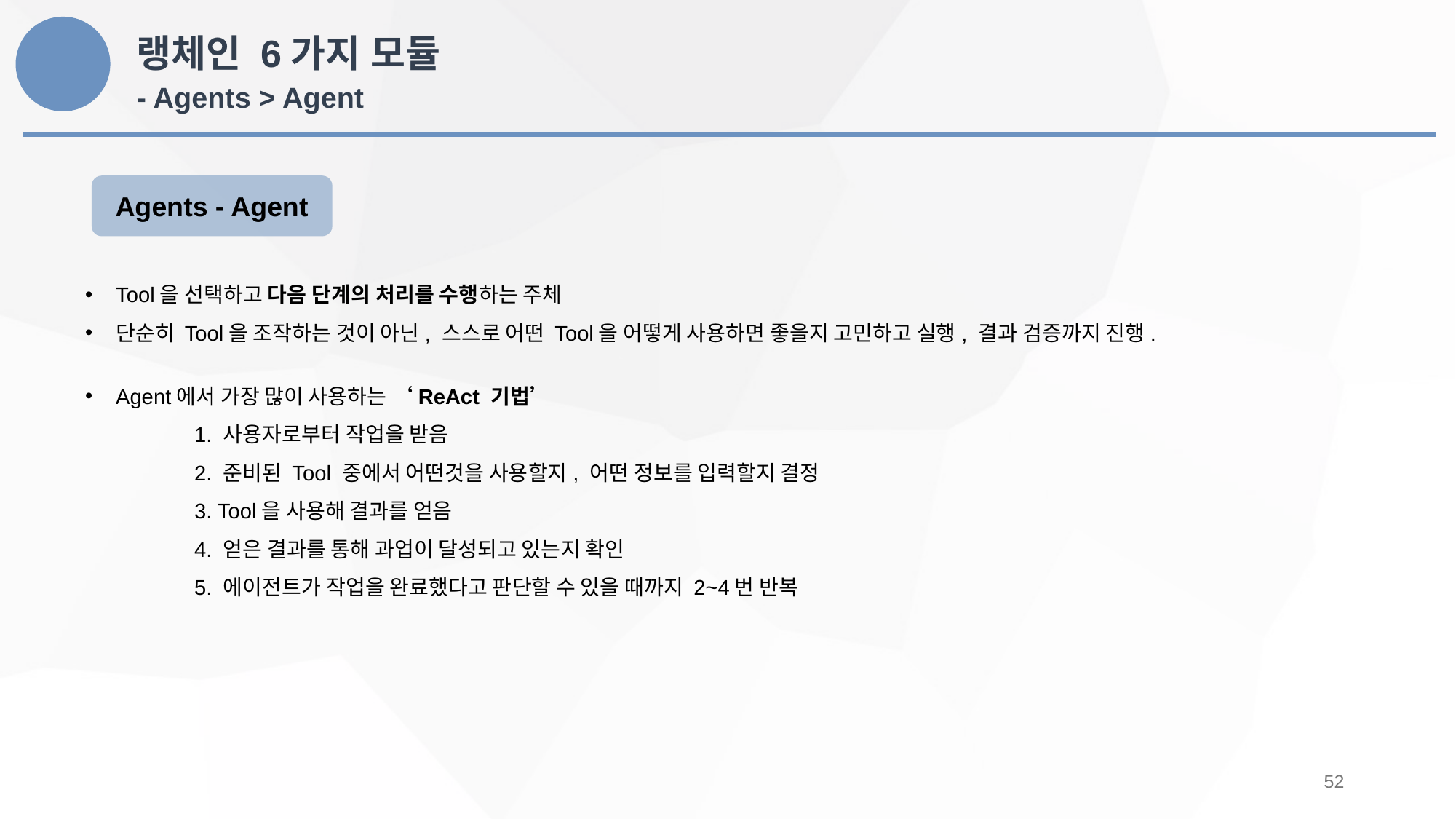

랭체인 6가지 모듈
- Agents > Agent
Agents - Agent
Tool을 선택하고 다음 단계의 처리를 수행하는 주체
단순히 Tool을 조작하는 것이 아닌, 스스로 어떤 Tool을 어떻게 사용하면 좋을지 고민하고 실행, 결과 검증까지 진행.

Agent에서 가장 많이 사용하는 ‘ReAct 기법’
 	1. 사용자로부터 작업을 받음
 	2. 준비된 Tool 중에서 어떤것을 사용할지, 어떤 정보를 입력할지 결정
 	3. Tool을 사용해 결과를 얻음
 	4. 얻은 결과를 통해 과업이 달성되고 있는지 확인
	5. 에이전트가 작업을 완료했다고 판단할 수 있을 때까지 2~4번 반복
52